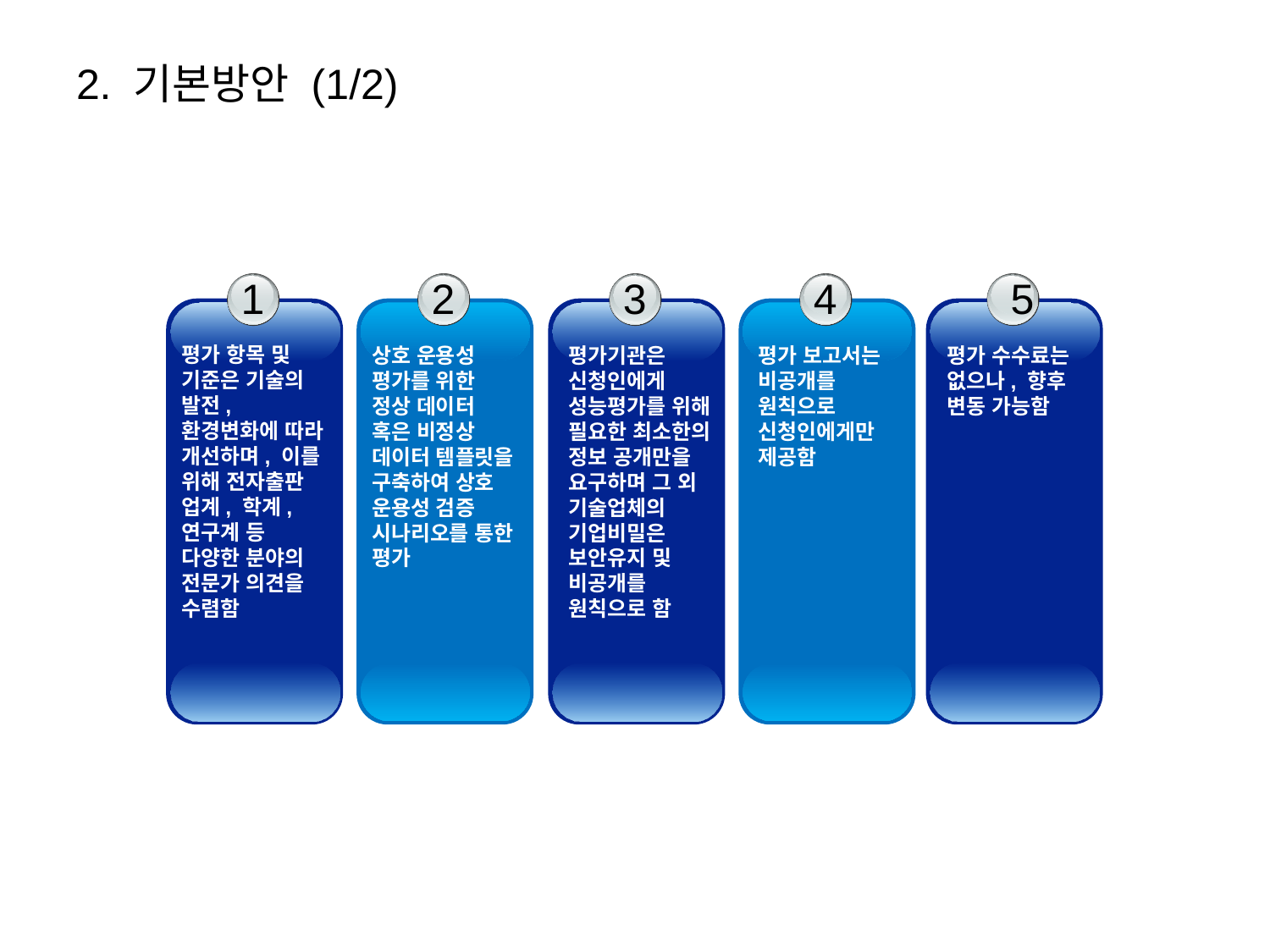

# 2. 기본방안 (1/2)
4

2

상호 운용성 평가를 위한 정상 데이터 혹은 비정상 데이터 템플릿을 구축하여 상호 운용성 검증 시나리오를 통한 평가
1

평가 항목 및 기준은 기술의 발전, 환경변화에 따라 개선하며, 이를 위해 전자출판 업계, 학계, 연구계 등 다양한 분야의 전문가 의견을 수렴함

3

5

평가기관은 신청인에게 성능평가를 위해 필요한 최소한의 정보 공개만을 요구하며 그 외 기술업체의 기업비밀은 보안유지 및 비공개를 원칙으로 함
평가 수수료는 없으나, 향후 변동 가능함
평가 보고서는 비공개를 원칙으로 신청인에게만 제공함